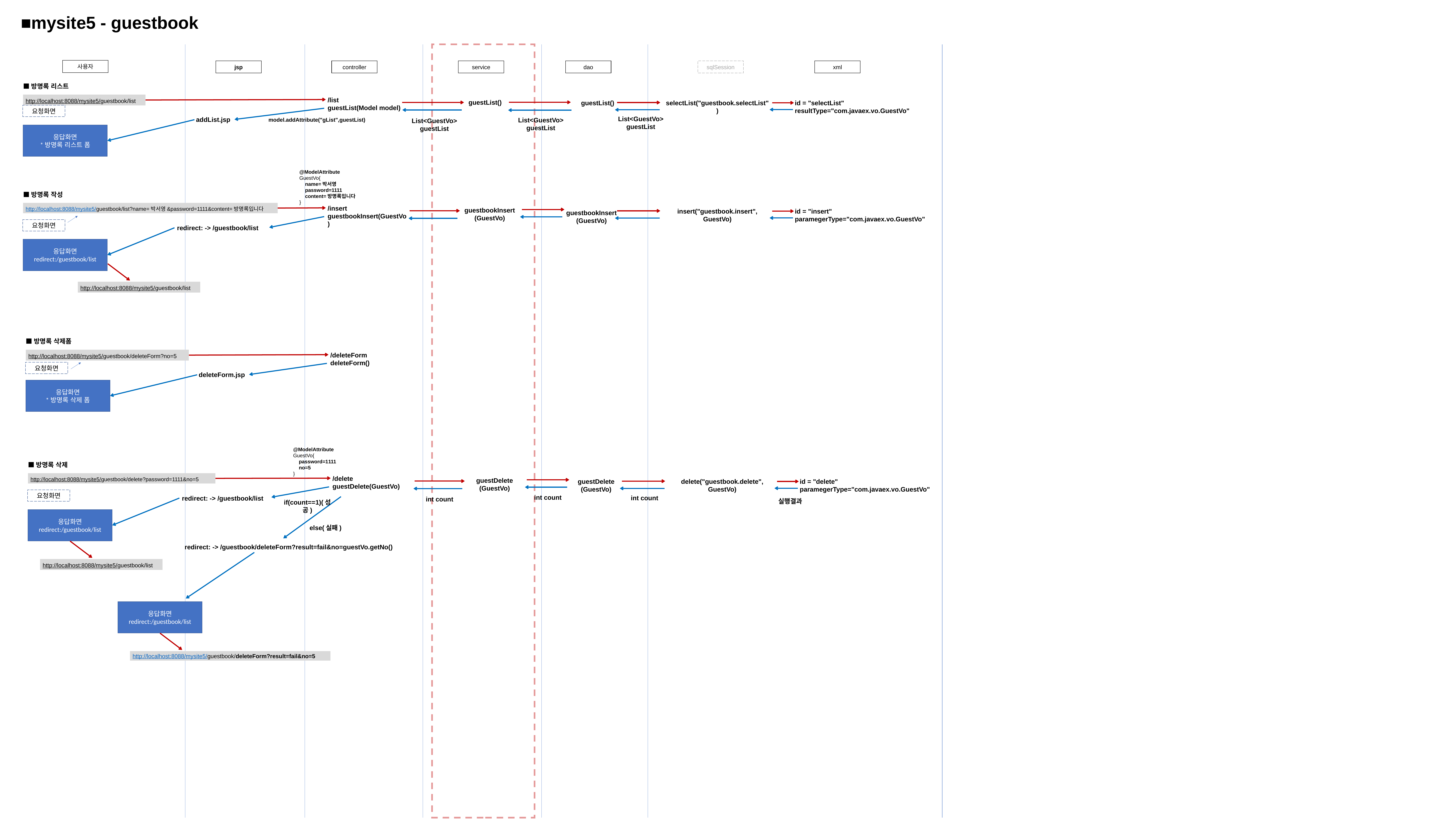

■mysite5 - guestbook

사용자
jsp
controller
service
dao
sqlSession
xml
■방명록 리스트
/list
guestList(Model model)
http://localhost:8088/mysite5/guestbook/list
guestList()
guestList()
selectList("guestbook.selectList")
id = "selectList"
resultType="com.javaex.vo.GuestVo"
요청화면
List<GuestVo> guestList
addList.jsp
List<GuestVo> guestList
model.addAttribute("gList",guestList)
List<GuestVo> guestList
응답화면
*방명록 리스트 폼
@ModelAttribute
GuestVo{
    name=박서영
    password=1111
    content=방명록입니다
}
■방명록 작성
/insert
guestbookInsert(GuestVo)
http://localhost:8088/mysite5/guestbook/list?name=박서영&password=1111&content=방명록입니다
guestbookInsert
(GuestVo)
insert("guestbook.insert",
GuestVo)
id = "insert"
paramegerType="com.javaex.vo.GuestVo"
guestbookInsert
(GuestVo)
요청화면
redirect: -> /guestbook/list
응답화면
redirect:/guestbook/list
http://localhost:8088/mysite5/guestbook/list
■방명록 삭제폼
/deleteForm
deleteForm()
http://localhost:8088/mysite5/guestbook/deleteForm?no=5
요청화면
deleteForm.jsp
응답화면
*방명록 삭제 폼
@ModelAttribute
GuestVo{
    password=1111
    no=5
}
■방명록 삭제
/delete
guestDelete(GuestVo)
http://localhost:8088/mysite5/guestbook/delete?password=1111&no=5
guestDelete
(GuestVo)
delete("guestbook.delete",
GuestVo)
id = "delete"
paramegerType="com.javaex.vo.GuestVo"
guestDelete
(GuestVo)
요청화면
redirect: -> /guestbook/list
응답화면
redirect:/guestbook/list
int count
int count
int count
실행결과
if(count==1)(성공)
else(실패)
redirect: -> /guestbook/deleteForm?result=fail&no=guestVo.getNo()
http://localhost:8088/mysite5/guestbook/list
응답화면
redirect:/guestbook/list
http://localhost:8088/mysite5/guestbook/deleteForm?result=fail&no=5
deleteForm.jsp